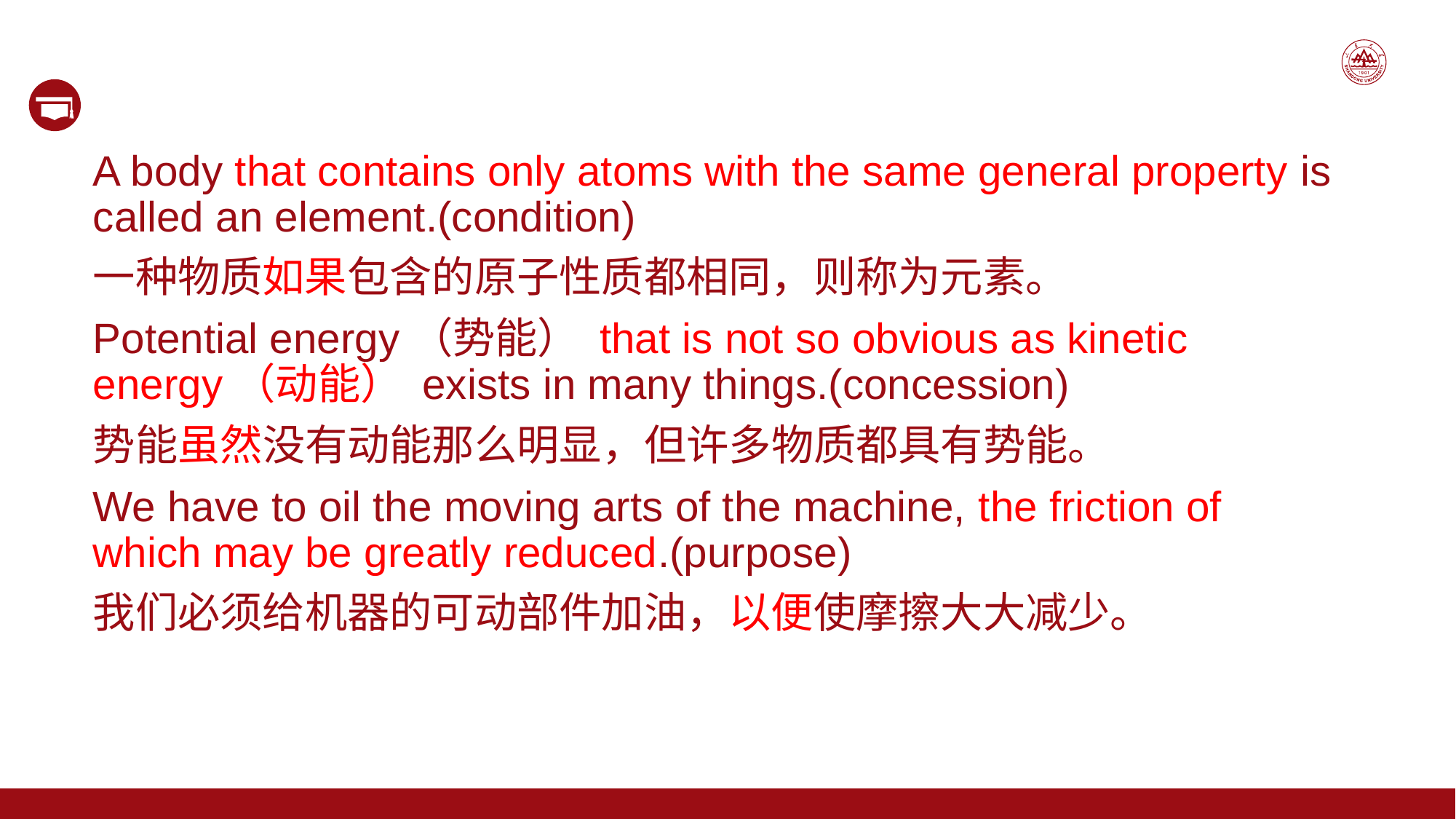

A body that contains only atoms with the same general property is called an element.(condition)
一种物质如果包含的原子性质都相同，则称为元素。
Potential energy（势能） that is not so obvious as kinetic energy（动能） exists in many things.(concession)
势能虽然没有动能那么明显，但许多物质都具有势能。
We have to oil the moving arts of the machine, the friction of which may be greatly reduced.(purpose)
我们必须给机器的可动部件加油，以便使摩擦大大减少。